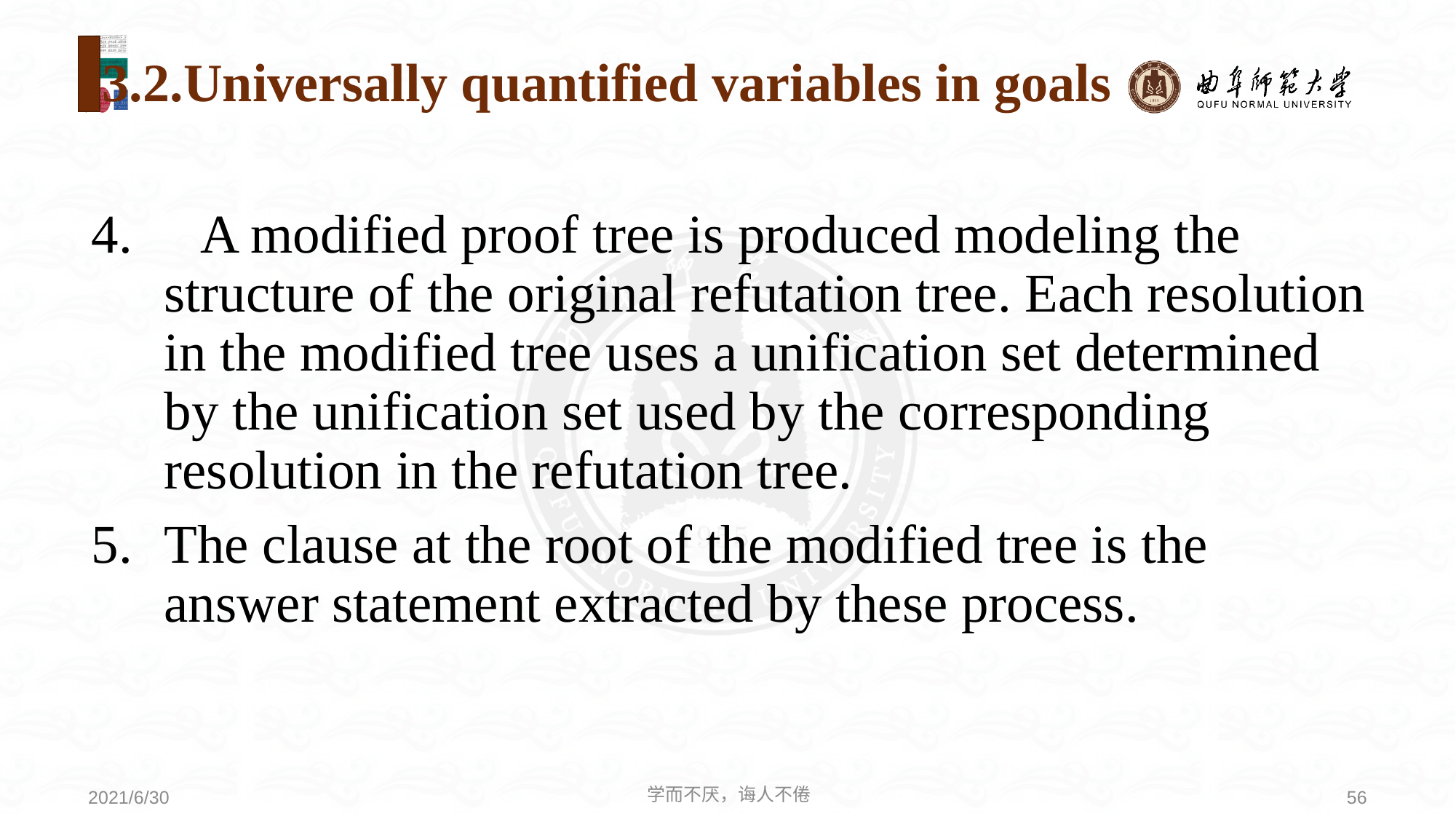

3.2.Universally quantified variables in goals
4.     A modified proof tree is produced modeling the structure of the original refutation tree. Each resolution in the modified tree uses a unification set determined by the unification set used by the corresponding resolution in the refutation tree.
The clause at the root of the modified tree is the answer statement extracted by these process.
学而不厌，诲人不倦
56
2021/6/30